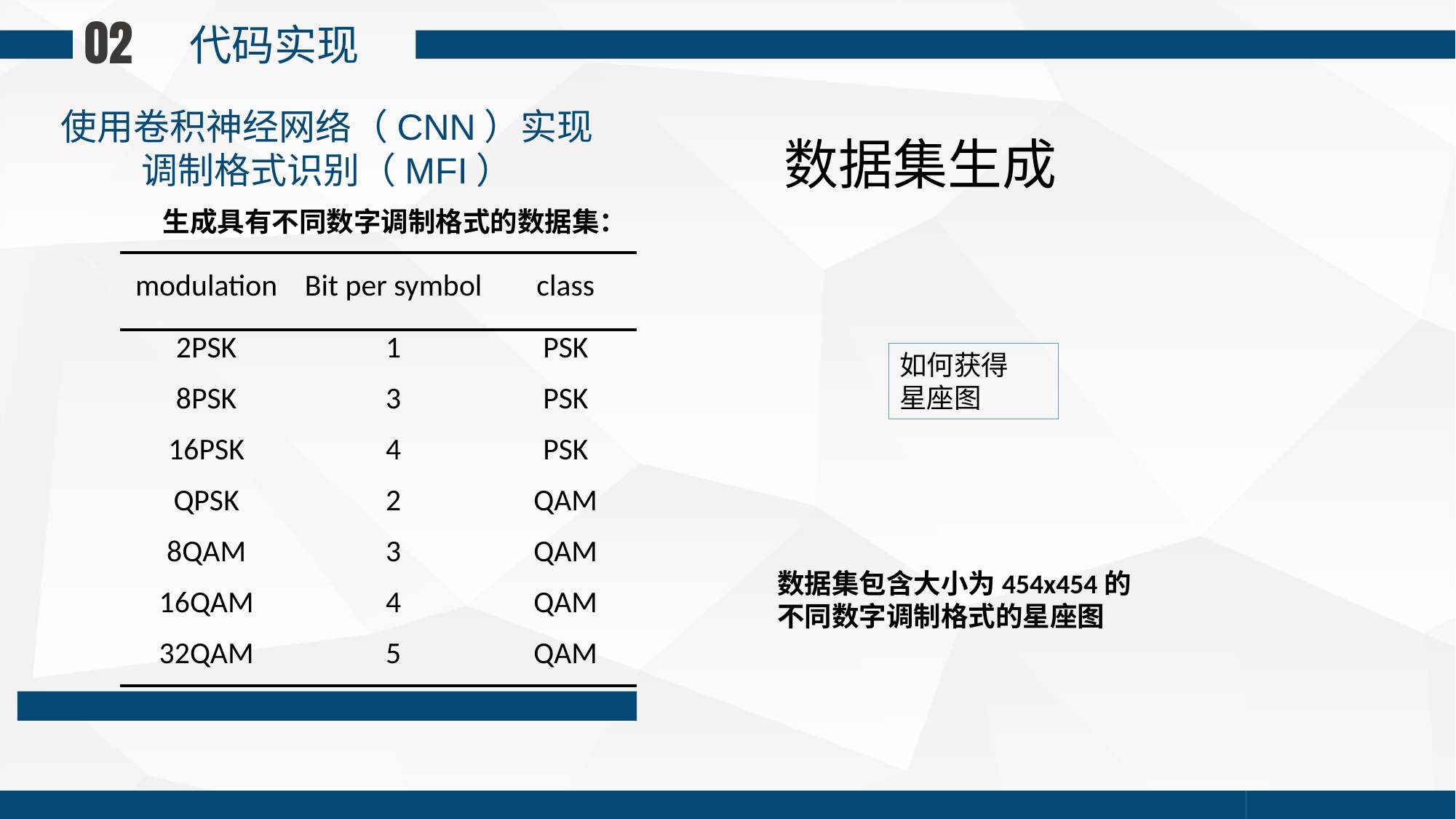

02
代码实现

使用卷积神经网络（CNN）实现
调制格式识别（MFI）

数据集生成
生成具有不同数字调制格式的数据集：

| modulation | Bit per symbol | class |
| --- | --- | --- |
| 2PSK | 1 | PSK |
| 8PSK | 3 | PSK |
| 16PSK | 4 | PSK |
| QPSK | 2 | QAM |
| 8QAM | 3 | QAM |
| 16QAM | 4 | QAM |
| 32QAM | 5 | QAM |
如何获得
星座图
数据集包含大小为454x454的
不同数字调制格式的星座图